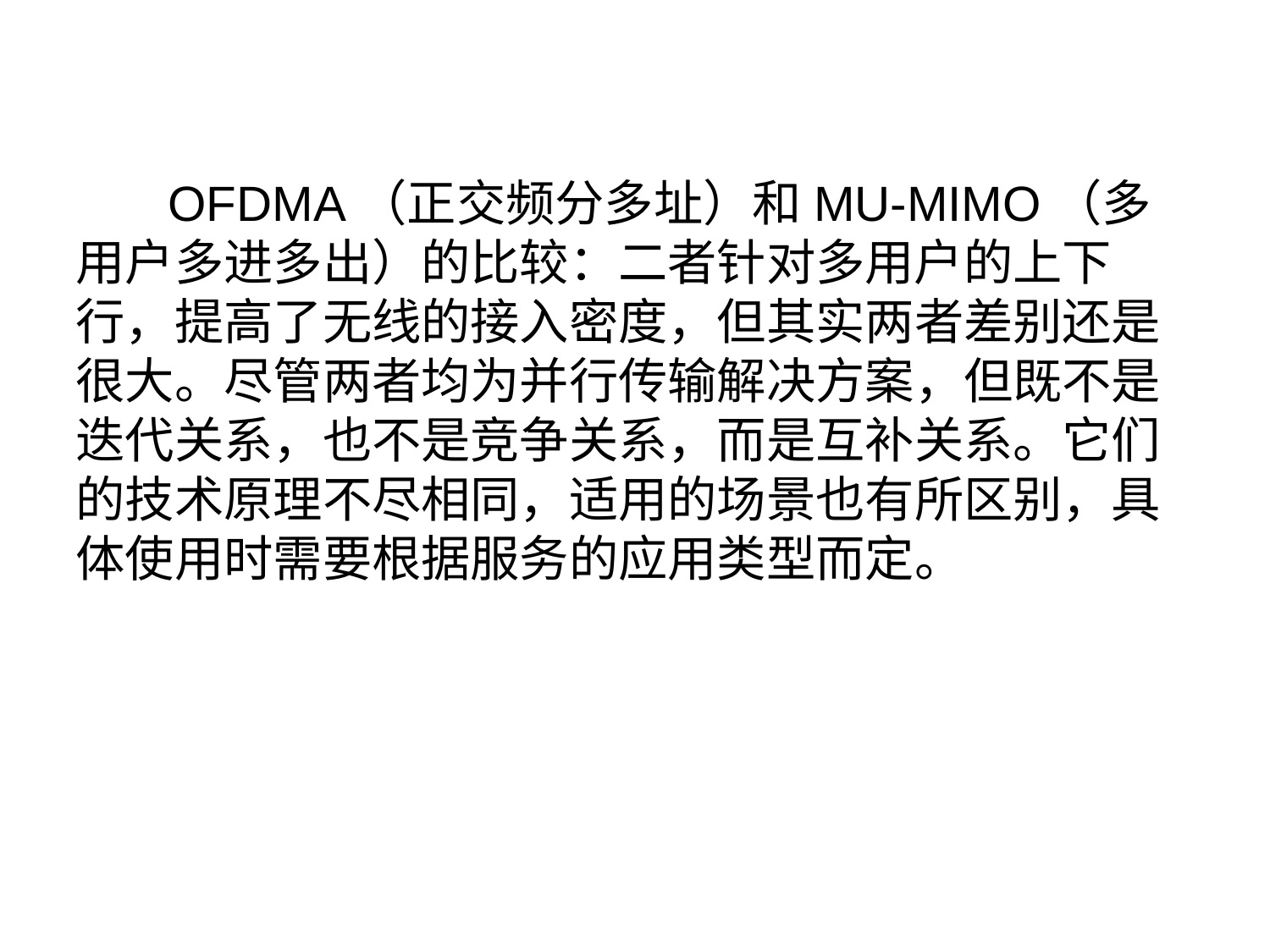

OFDMA（正交频分多址）和MU-MIMO（多用户多进多出）的比较：二者针对多用户的上下行，提高了无线的接入密度，但其实两者差别还是很大。尽管两者均为并行传输解决方案，但既不是迭代关系，也不是竞争关系，而是互补关系。它们的技术原理不尽相同，适用的场景也有所区别，具体使用时需要根据服务的应用类型而定。